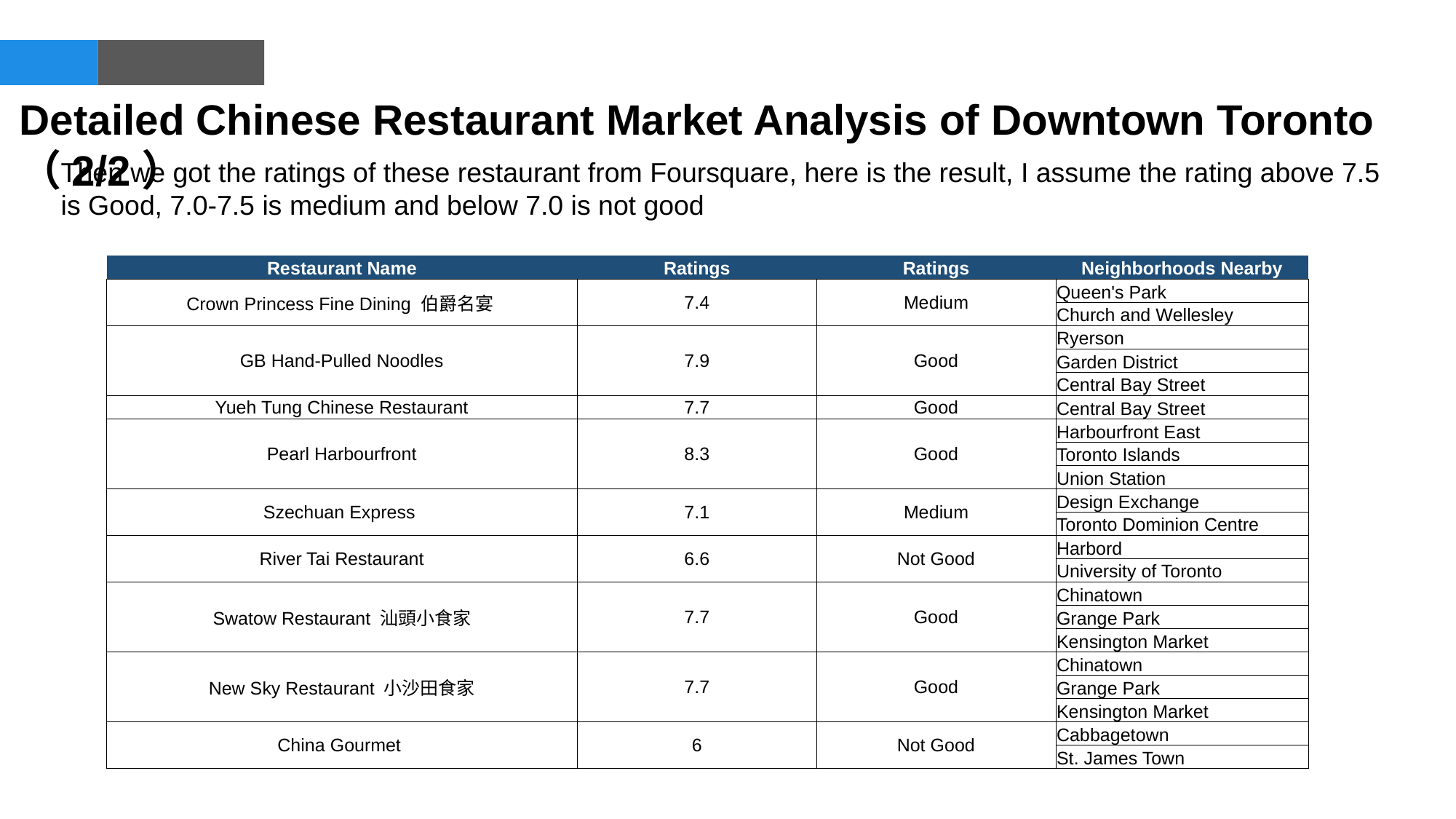

Detailed Chinese Restaurant Market Analysis of Downtown Toronto（2/2）
Then we got the ratings of these restaurant from Foursquare, here is the result, I assume the rating above 7.5 is Good, 7.0-7.5 is medium and below 7.0 is not good
| Restaurant Name | Ratings | Ratings | Neighborhoods Nearby |
| --- | --- | --- | --- |
| Crown Princess Fine Dining 伯爵名宴 | 7.4 | Medium | Queen's Park |
|  |  |  | Church and Wellesley |
| GB Hand-Pulled Noodles | 7.9 | Good | Ryerson |
|  |  |  | Garden District |
|  |  |  | Central Bay Street |
| Yueh Tung Chinese Restaurant | 7.7 | Good | Central Bay Street |
| Pearl Harbourfront | 8.3 | Good | Harbourfront East |
|  |  |  | Toronto Islands |
|  |  |  | Union Station |
| Szechuan Express | 7.1 | Medium | Design Exchange |
|  |  |  | Toronto Dominion Centre |
| River Tai Restaurant | 6.6 | Not Good | Harbord |
|  |  |  | University of Toronto |
| Swatow Restaurant 汕頭小食家 | 7.7 | Good | Chinatown |
|  |  |  | Grange Park |
|  |  |  | Kensington Market |
| New Sky Restaurant 小沙田食家 | 7.7 | Good | Chinatown |
|  |  |  | Grange Park |
|  |  |  | Kensington Market |
| China Gourmet | 6 | Not Good | Cabbagetown |
|  |  |  | St. James Town |